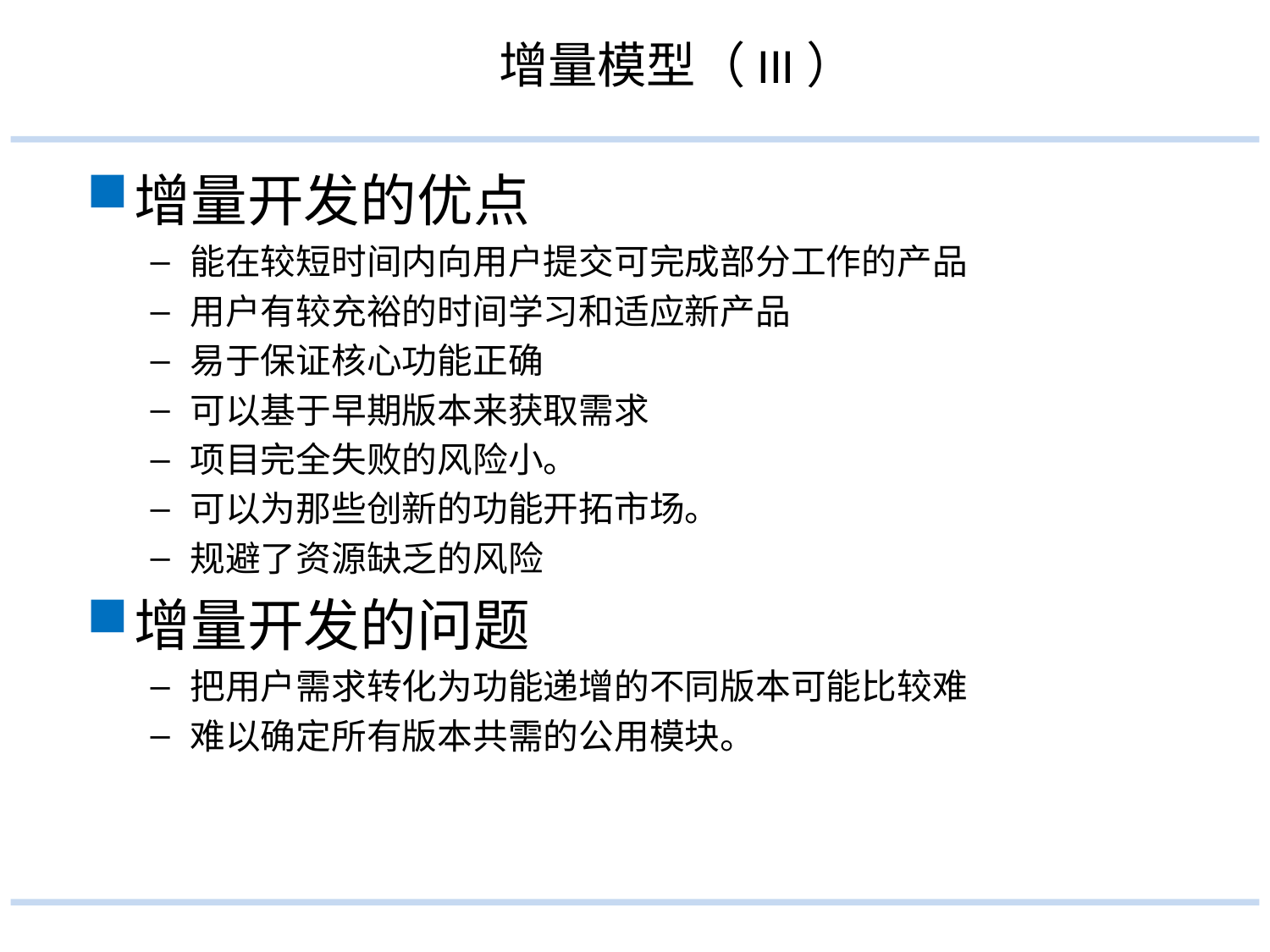

# 增量模型（III）
增量开发的优点
能在较短时间内向用户提交可完成部分工作的产品
用户有较充裕的时间学习和适应新产品
易于保证核心功能正确
可以基于早期版本来获取需求
项目完全失败的风险小。
可以为那些创新的功能开拓市场。
规避了资源缺乏的风险
增量开发的问题
把用户需求转化为功能递增的不同版本可能比较难
难以确定所有版本共需的公用模块。

31